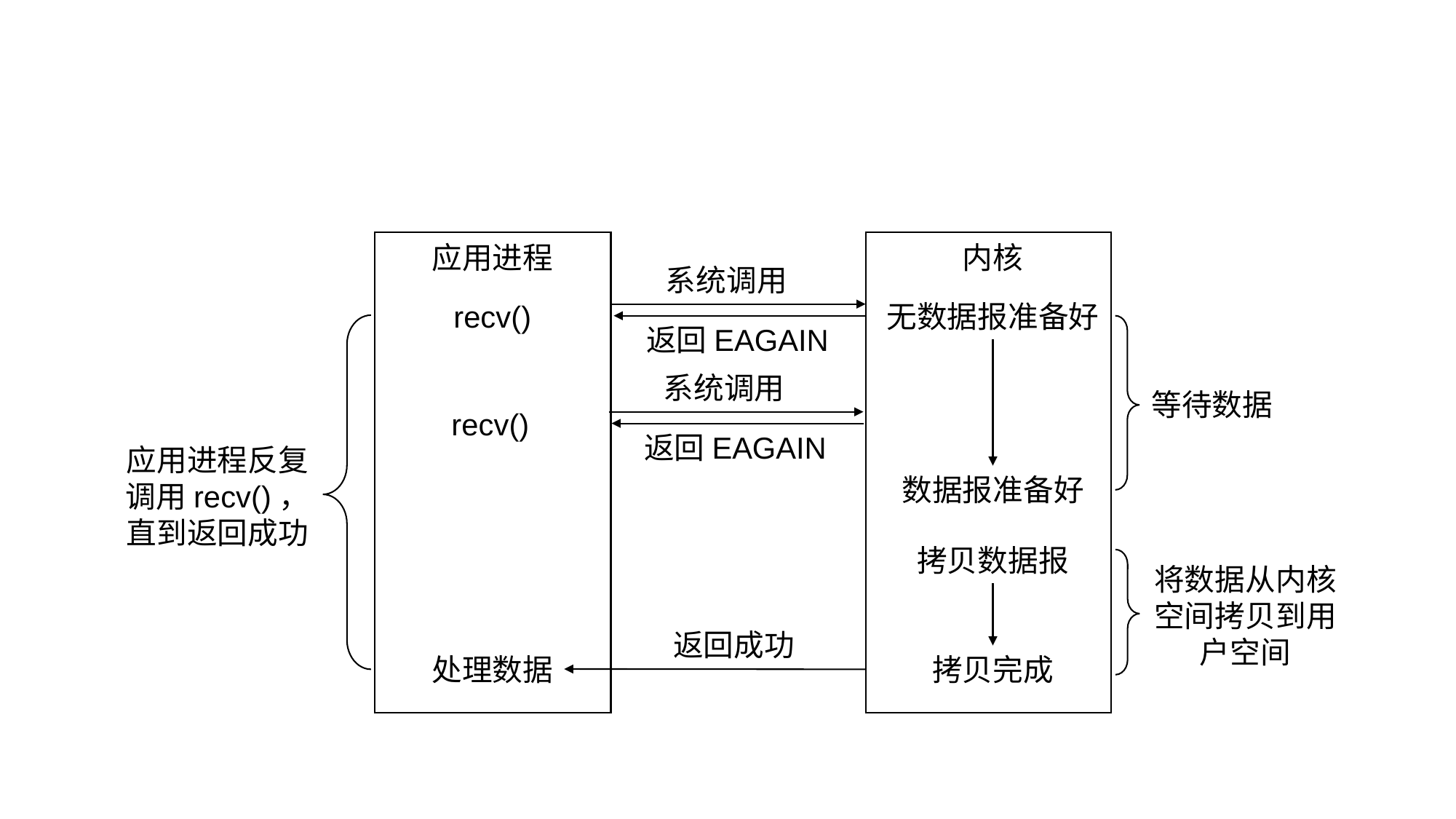

应用进程
内核
系统调用
recv()
无数据报准备好

返回EAGAIN

系统调用
等待数据
recv()
返回EAGAIN
应用进程反复
调用recv()，
直到返回成功
数据报准备好
拷贝数据报

将数据从内核
空间拷贝到用
户空间
返回成功
处理数据
拷贝完成